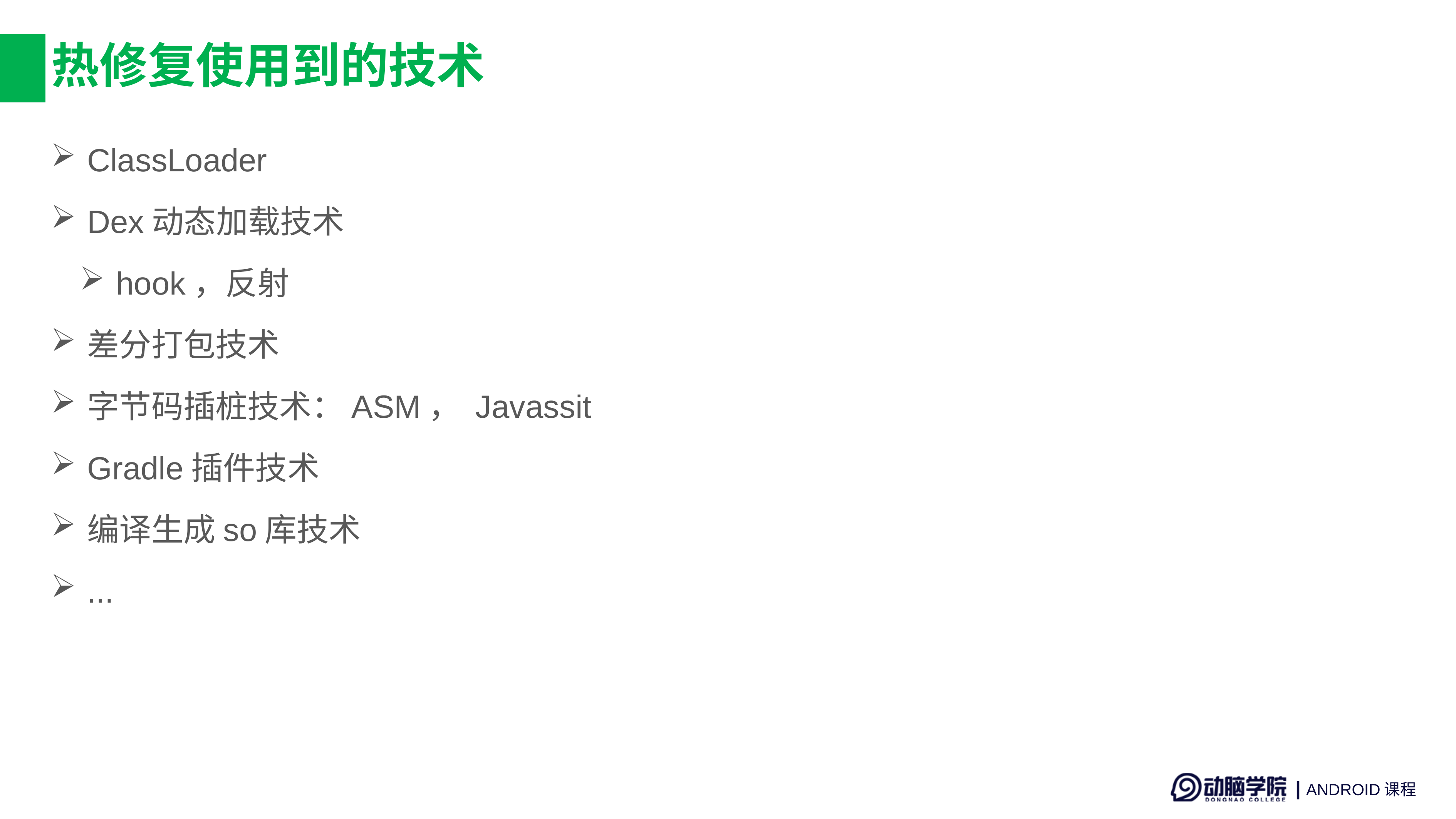

# 热修复使用到的技术
ClassLoader
Dex动态加载技术
hook，反射
差分打包技术
字节码插桩技术：ASM， Javassit
Gradle插件技术
编译生成so库技术
...